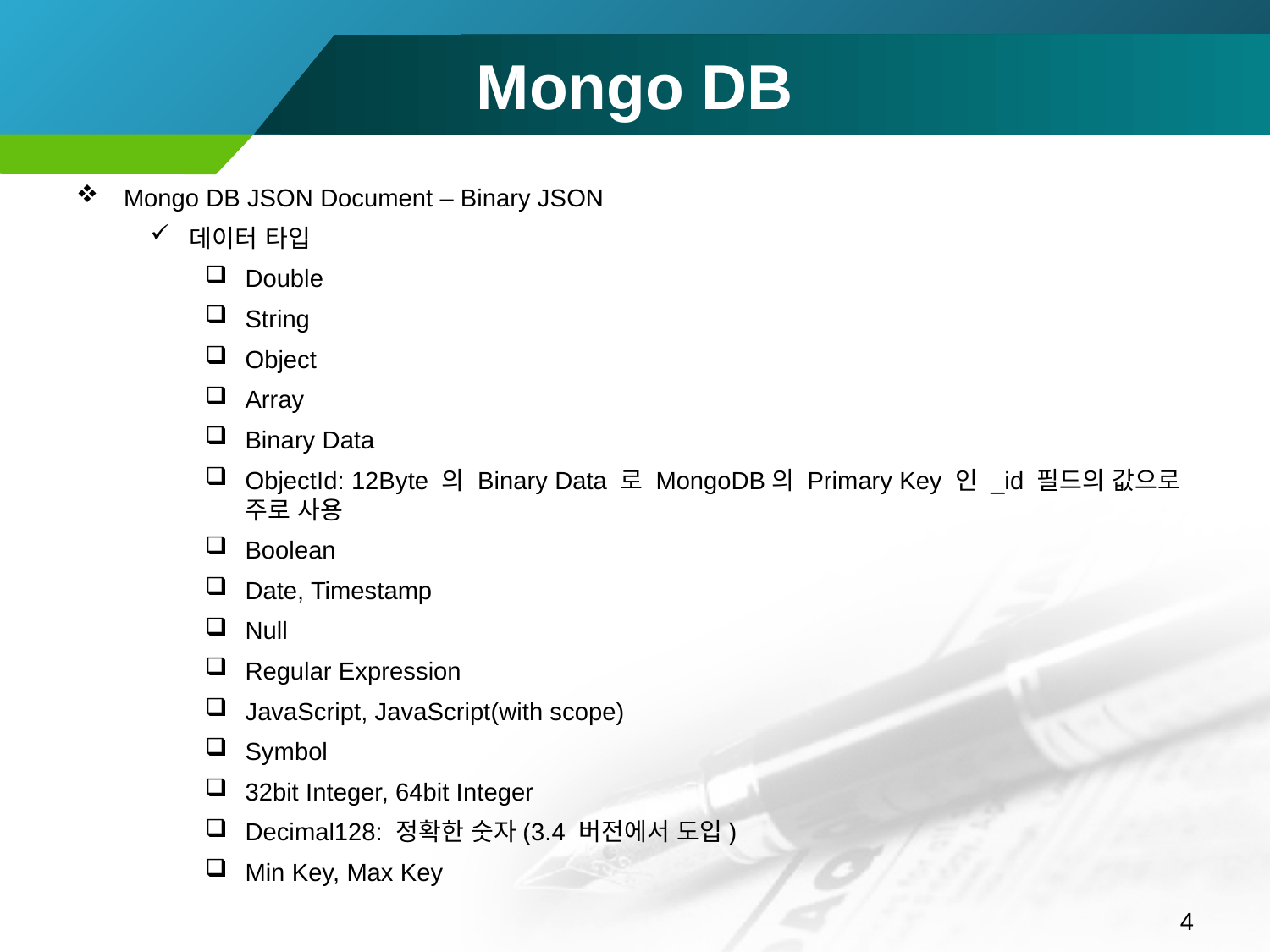

# Mongo DB
Mongo DB JSON Document – Binary JSON
데이터 타입
Double
String
Object
Array
Binary Data
ObjectId: 12Byte 의 Binary Data 로 MongoDB의 Primary Key 인 _id 필드의 값으로 주로 사용
Boolean
Date, Timestamp
Null
Regular Expression
JavaScript, JavaScript(with scope)
Symbol
32bit Integer, 64bit Integer
Decimal128: 정확한 숫자(3.4 버전에서 도입)
Min Key, Max Key

4